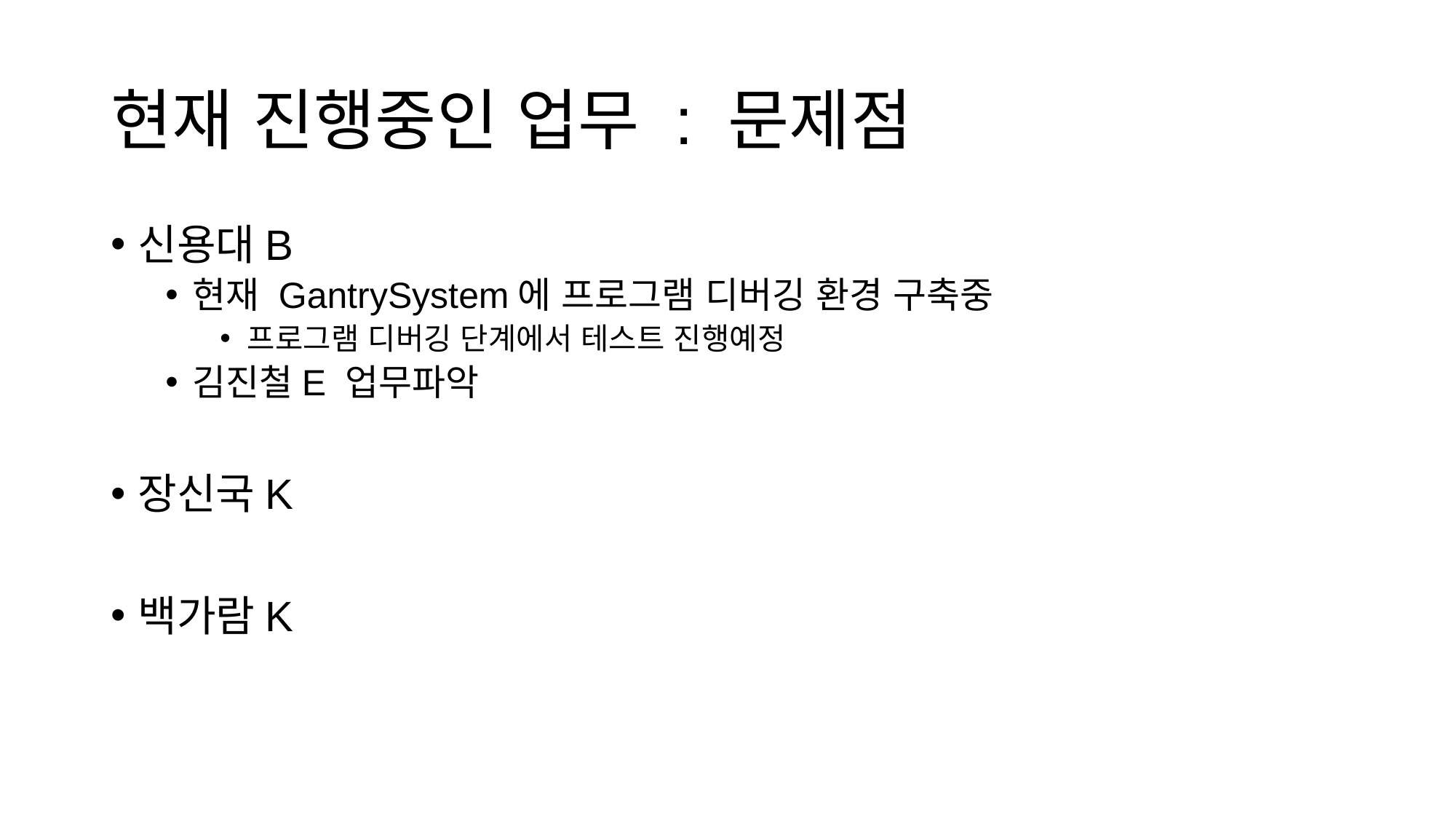

# 현재 진행중인 업무 : 문제점
신용대B
현재 GantrySystem에 프로그램 디버깅 환경 구축중
프로그램 디버깅 단계에서 테스트 진행예정
김진철E 업무파악

장신국K

백가람K